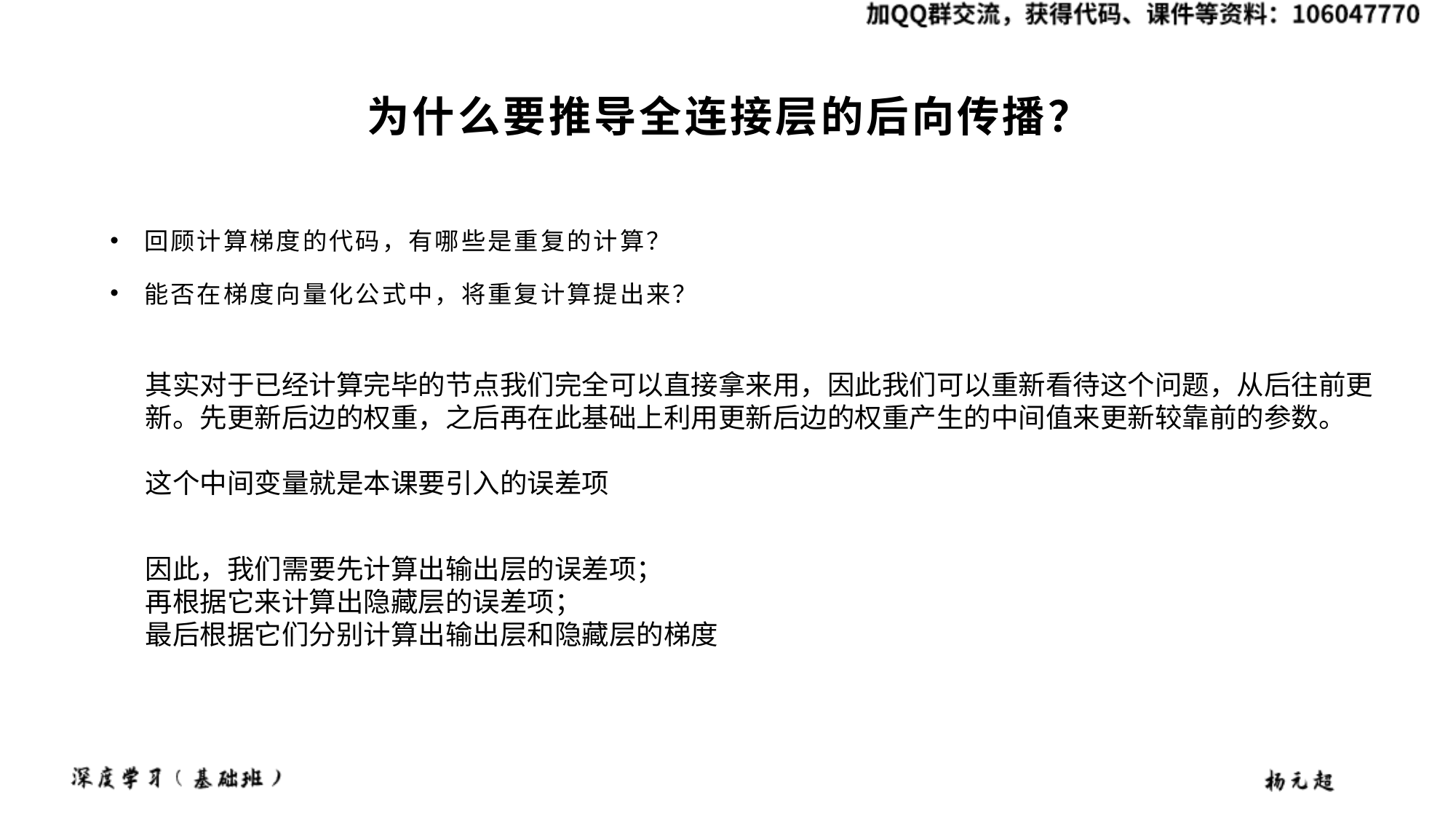

# 为什么要推导全连接层的后向传播？

回顾计算梯度的代码，有哪些是重复的计算？
能否在梯度向量化公式中，将重复计算提出来？

其实对于已经计算完毕的节点我们完全可以直接拿来用，因此我们可以重新看待这个问题，从后往前更新。先更新后边的权重，之后再在此基础上利用更新后边的权重产生的中间值来更新较靠前的参数。

这个中间变量就是本课要引入的误差项
因此，我们需要先计算出输出层的误差项；
再根据它来计算出隐藏层的误差项；
最后根据它们分别计算出输出层和隐藏层的梯度